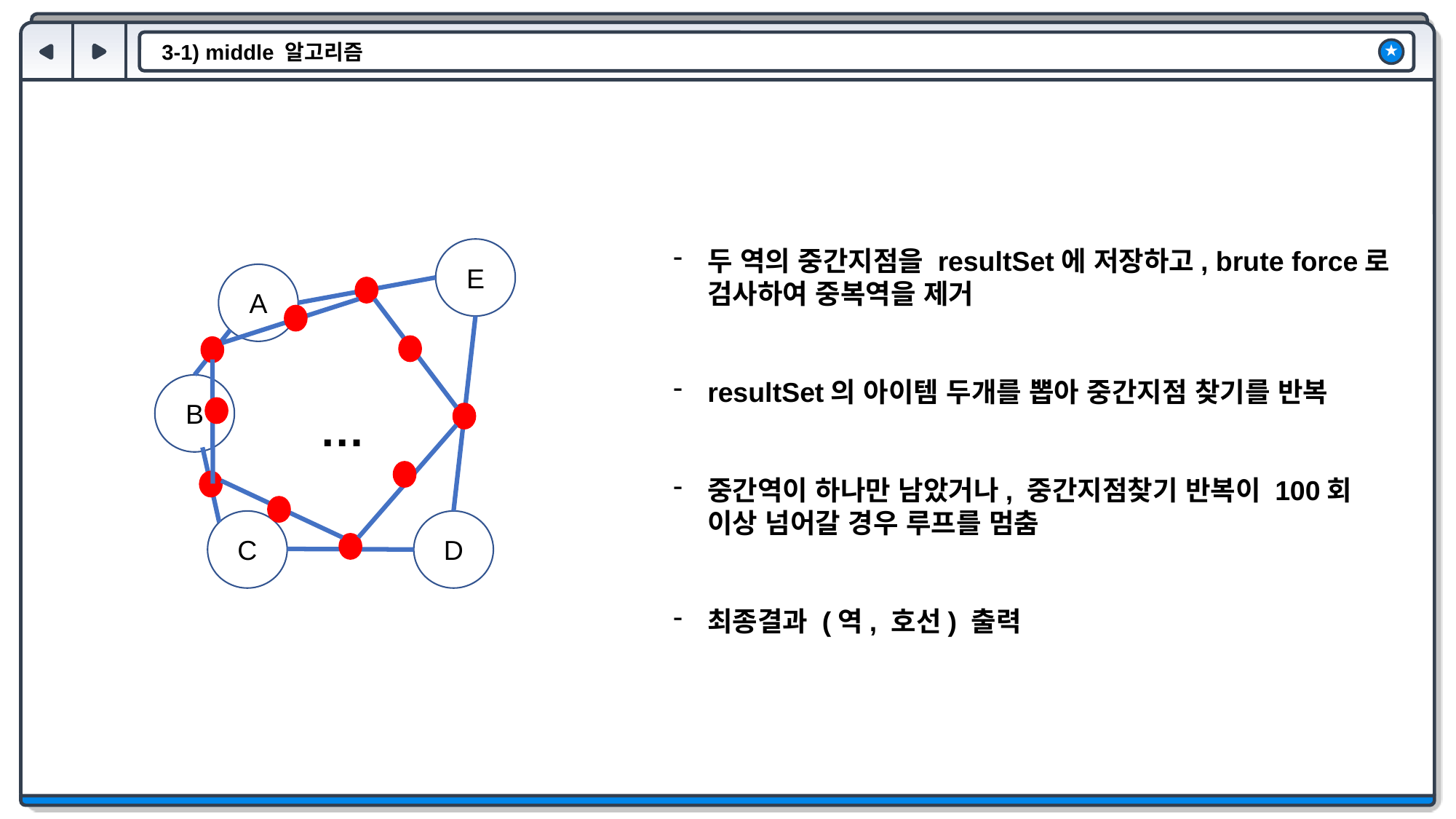

3-1) middle 알고리즘

★

두 역의 중간지점을 resultSet에 저장하고, brute force로 검사하여 중복역을 제거

resultSet의 아이템 두개를 뽑아 중간지점 찾기를 반복

중간역이 하나만 남았거나, 중간지점찾기 반복이 100회 이상 넘어갈 경우 루프를 멈춤

최종결과 (역, 호선) 출력

E
A

B

C
D

…